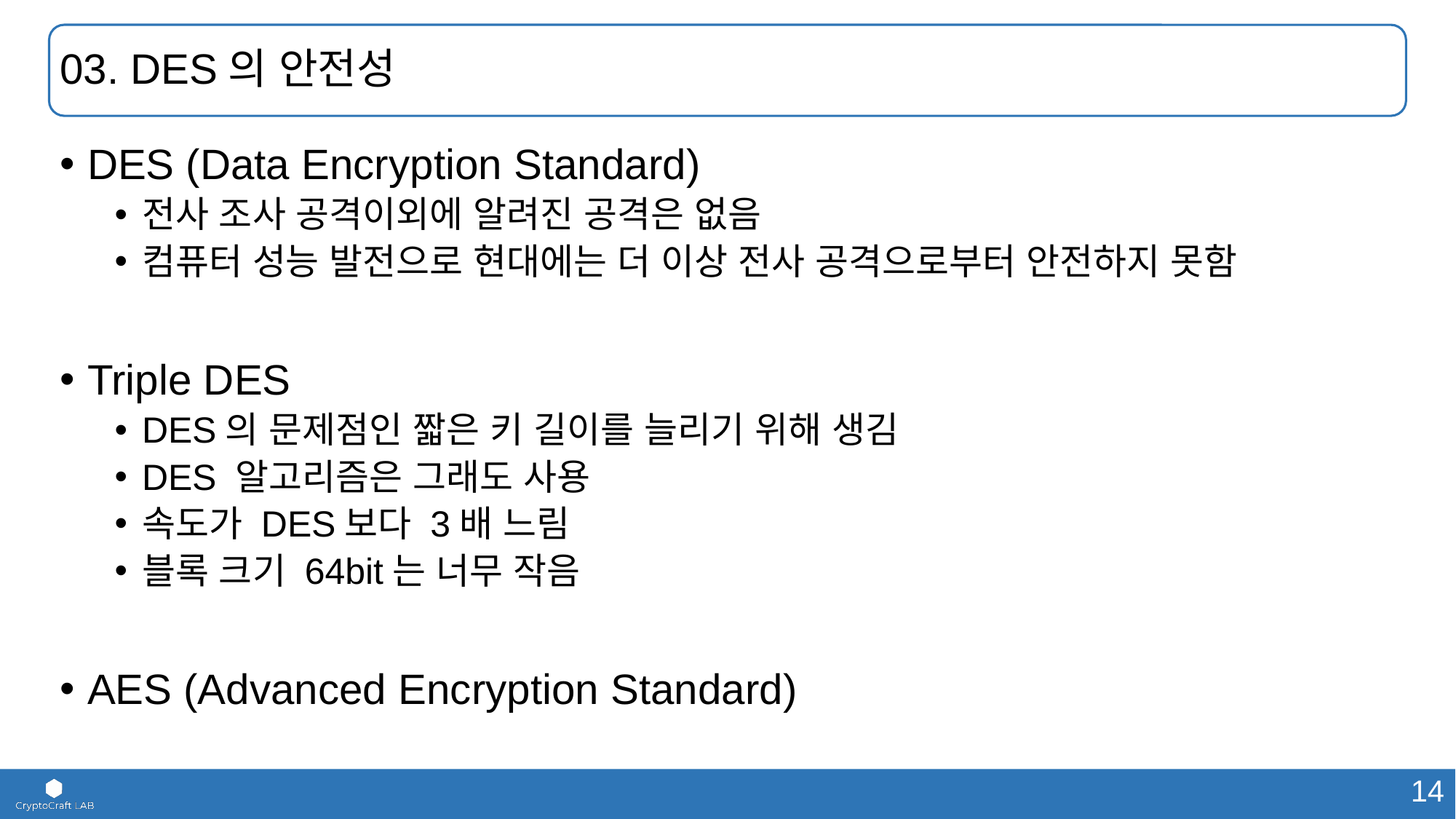

# 03. DES의 안전성
DES (Data Encryption Standard)
전사 조사 공격이외에 알려진 공격은 없음
컴퓨터 성능 발전으로 현대에는 더 이상 전사 공격으로부터 안전하지 못함

Triple DES
DES의 문제점인 짧은 키 길이를 늘리기 위해 생김
DES 알고리즘은 그래도 사용
속도가 DES보다 3배 느림
블록 크기 64bit는 너무 작음

AES (Advanced Encryption Standard)